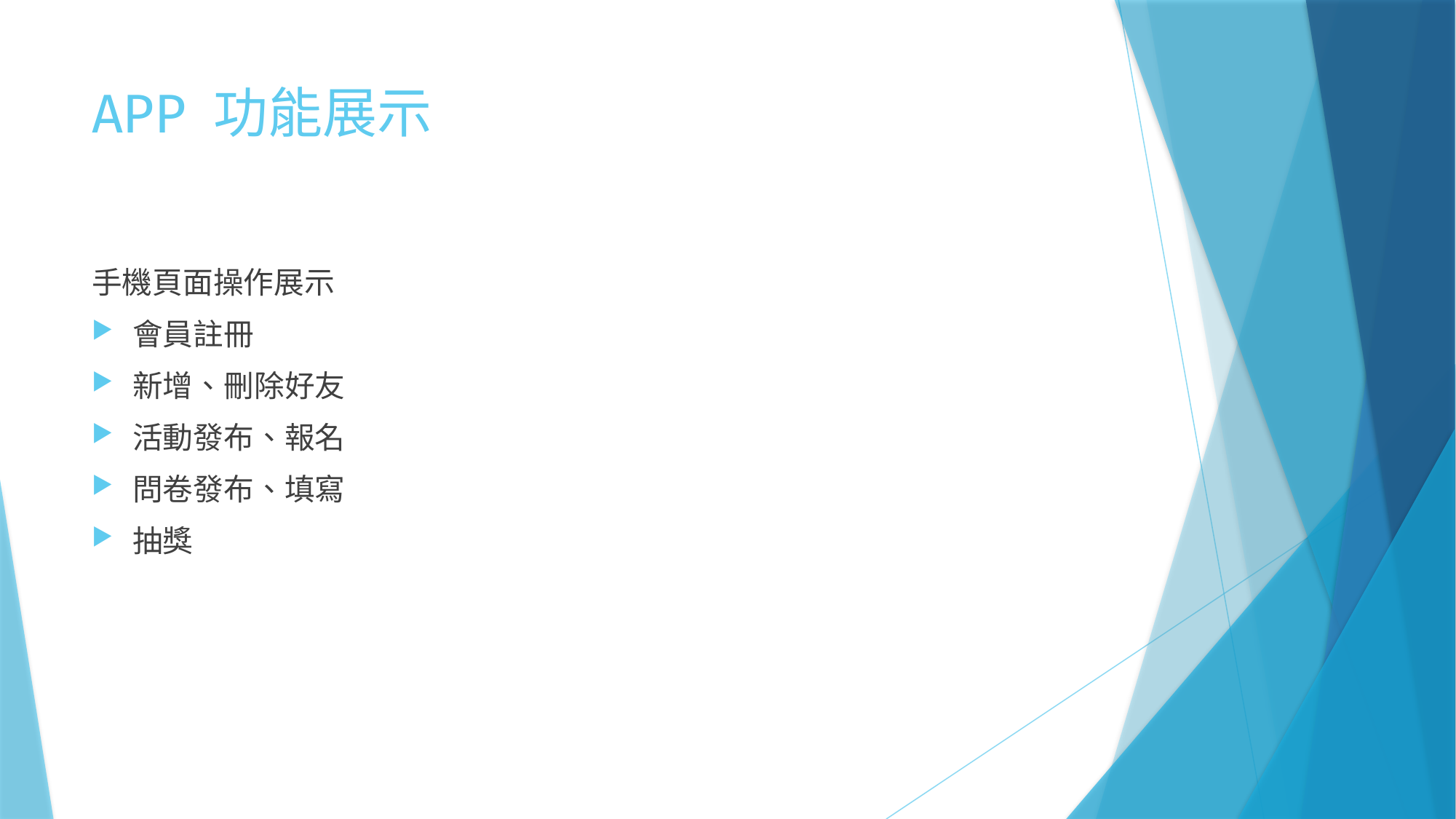

# APP 功能展示
手機頁面操作展示
會員註冊
新增、刪除好友
活動發布、報名
問卷發布、填寫
抽獎